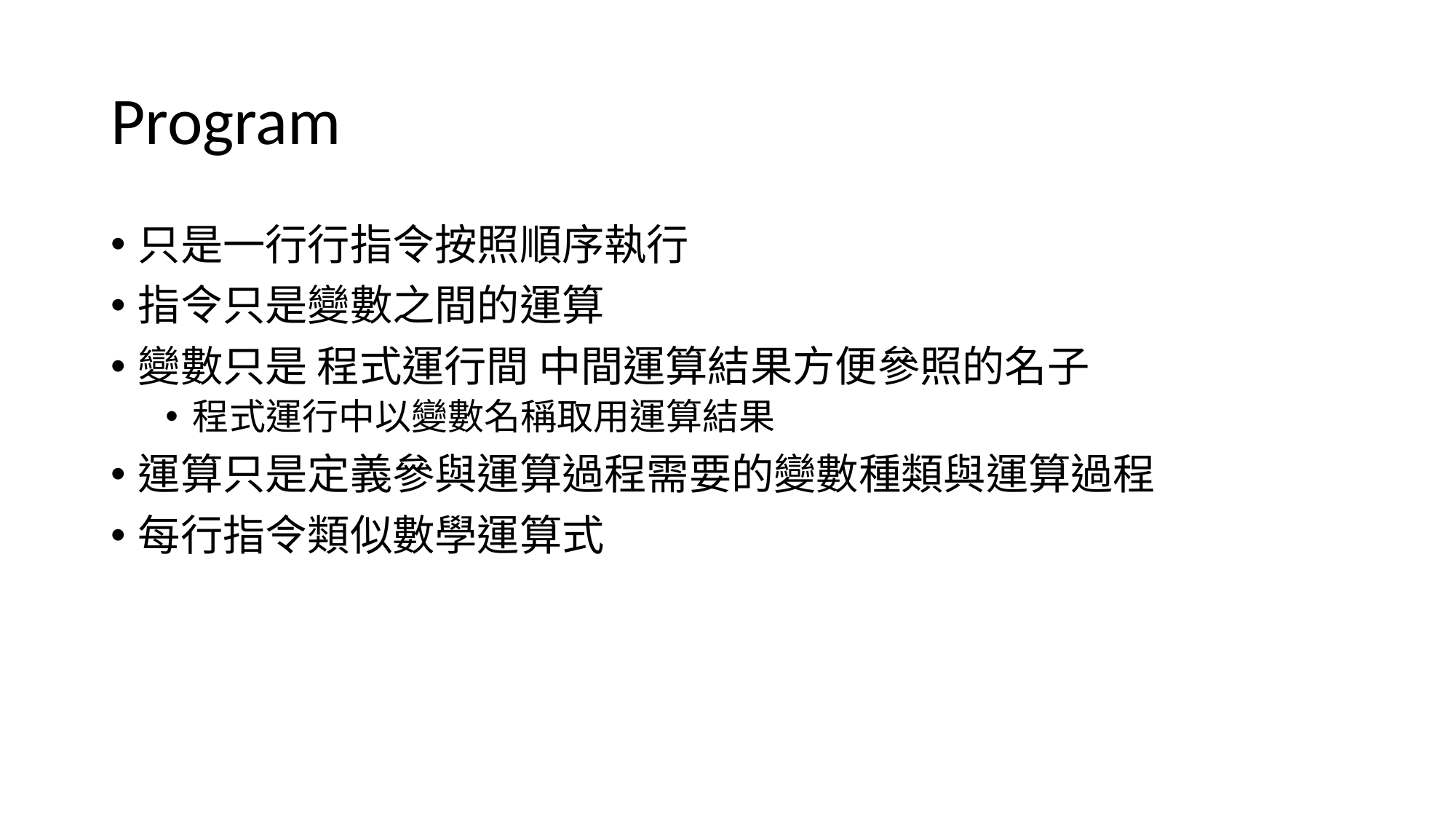

# Program
只是一行行指令按照順序執行
指令只是變數之間的運算
變數只是 程式運行間 中間運算結果方便參照的名子
程式運行中以變數名稱取用運算結果
運算只是定義參與運算過程需要的變數種類與運算過程
每行指令類似數學運算式